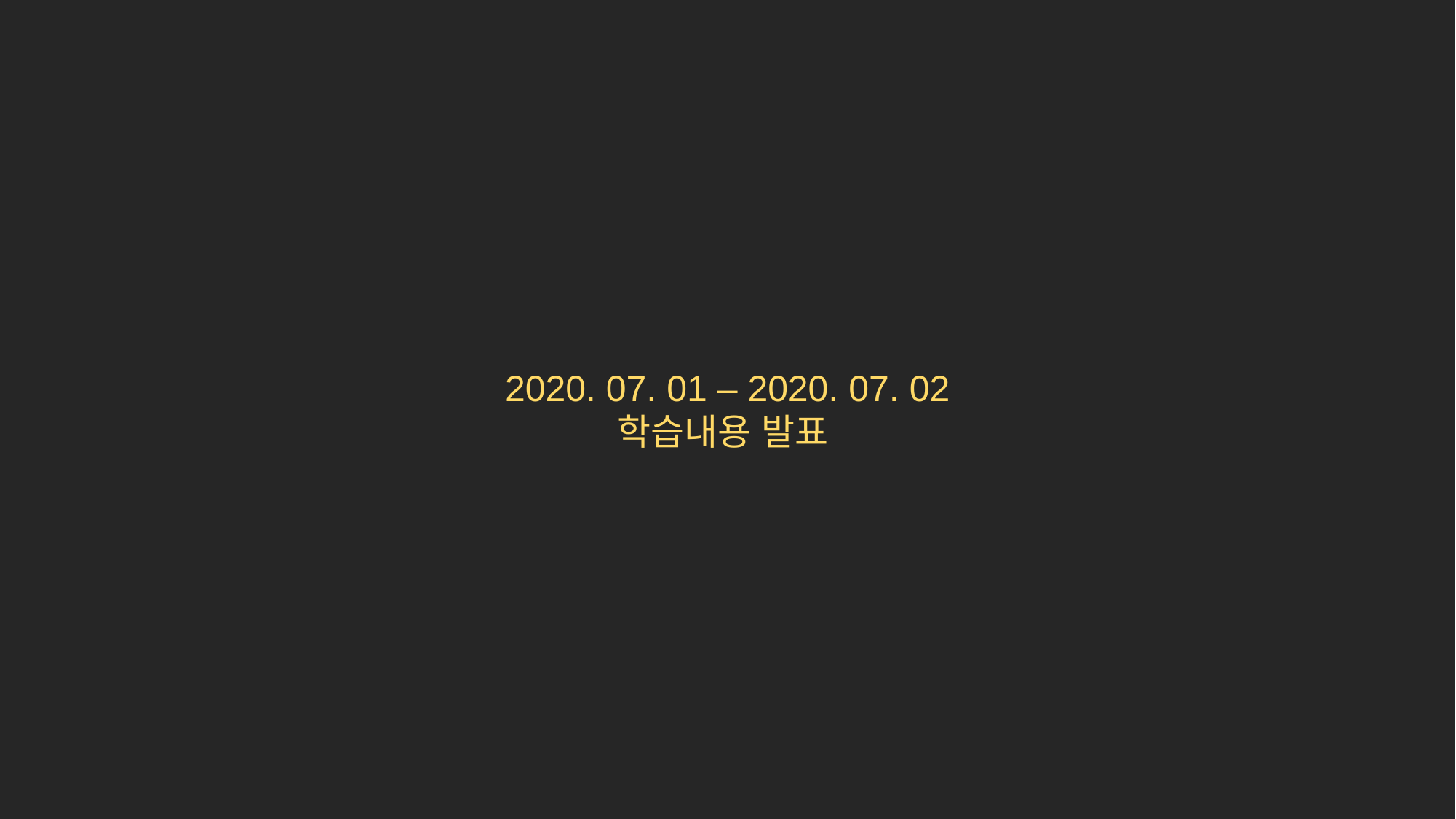

2020. 07. 01 – 2020. 07. 02
학습내용 발표